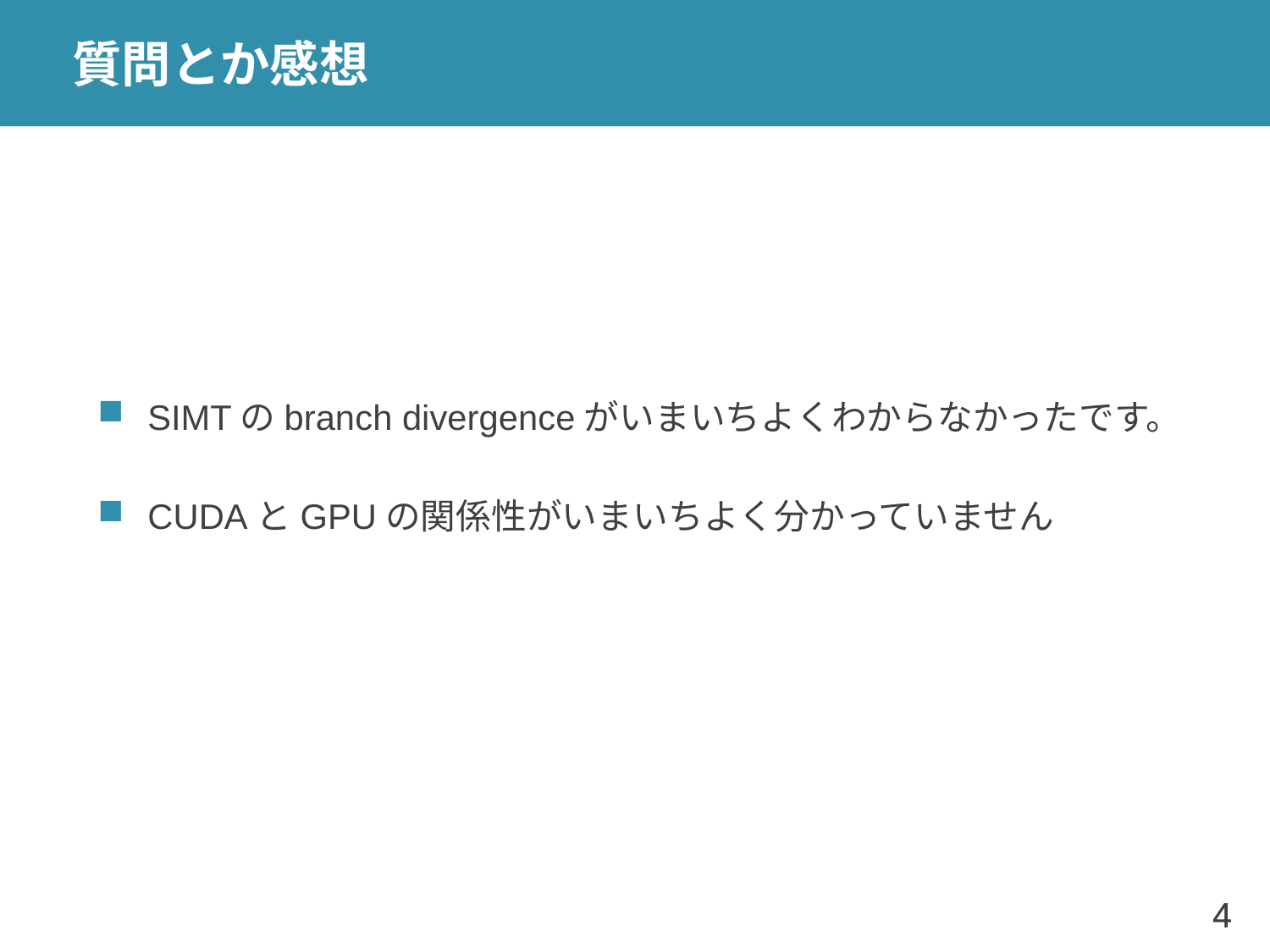

# 質問とか感想
SIMTのbranch divergenceがいまいちよくわからなかったです。
CUDAとGPUの関係性がいまいちよく分かっていません